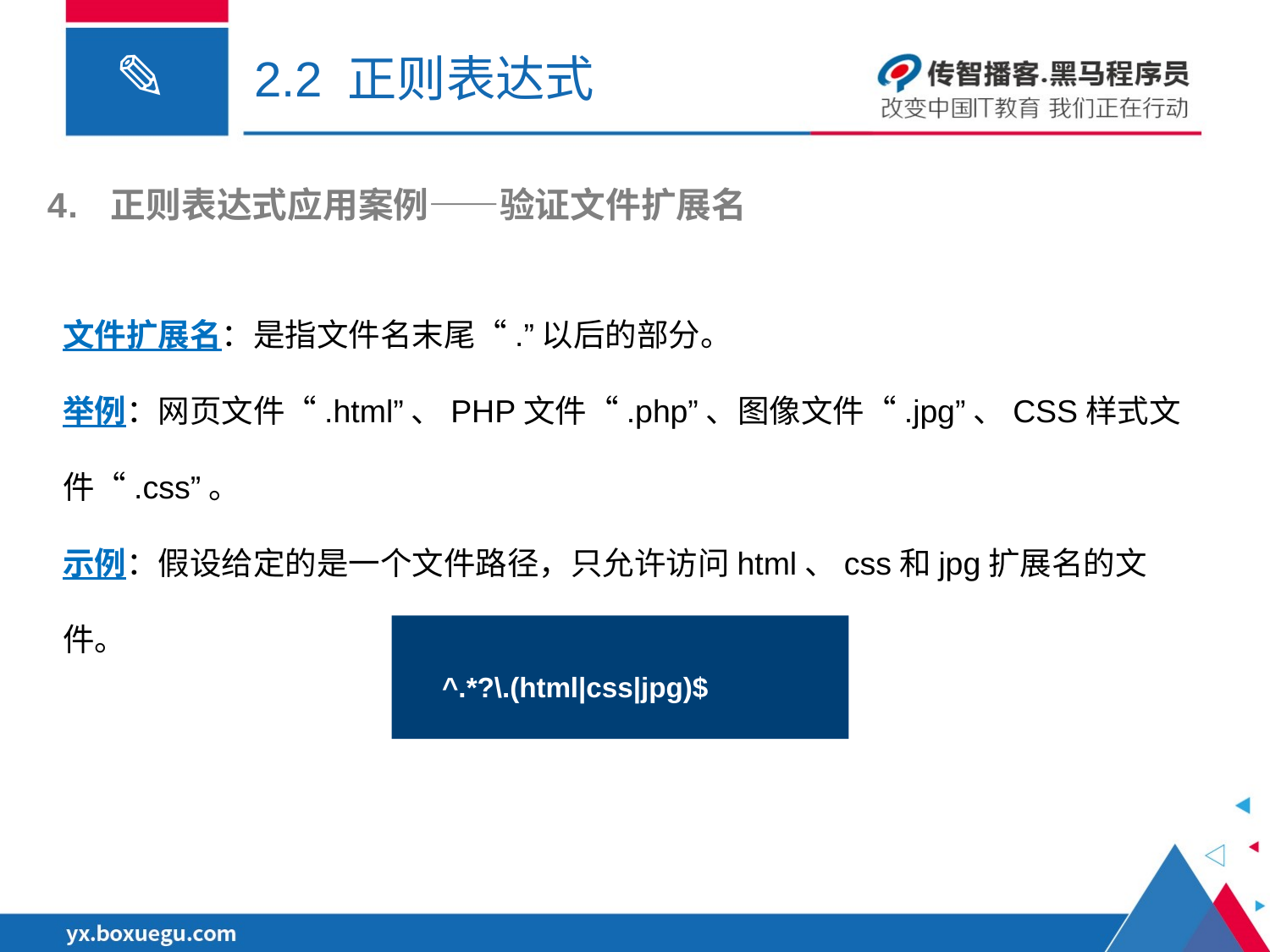

# 2.2 正则表达式
正则表达式应用案例——验证文件扩展名
文件扩展名：是指文件名末尾“.”以后的部分。
举例：网页文件“.html”、PHP文件“.php”、图像文件“.jpg”、CSS样式文件“.css”。
示例：假设给定的是一个文件路径，只允许访问html、css和jpg扩展名的文件。

^.*?\.(html|css|jpg)$